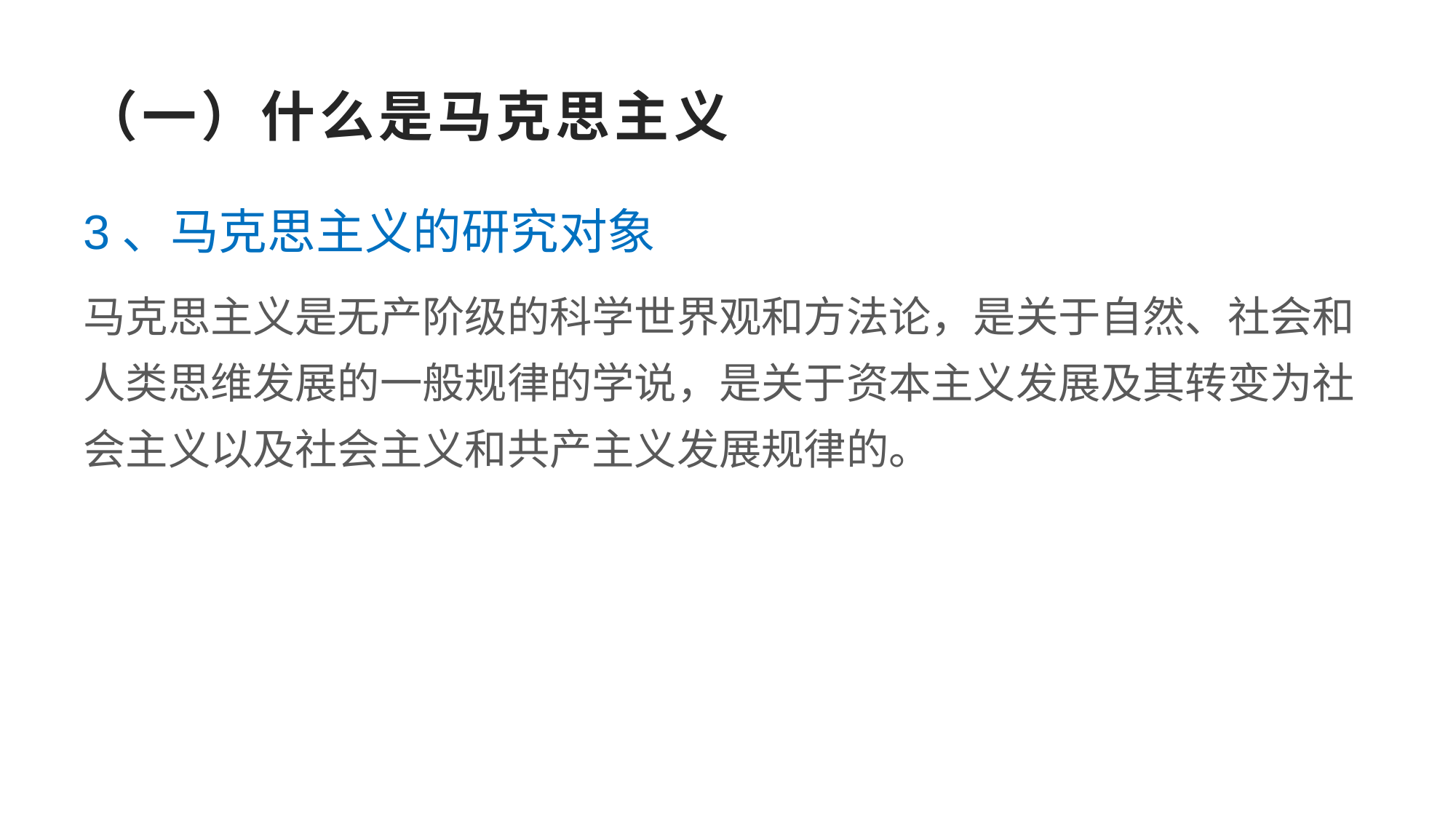

# （一）什么是马克思主义
3、马克思主义的研究对象
马克思主义是无产阶级的科学世界观和方法论，是关于自然、社会和人类思维发展的一般规律的学说，是关于资本主义发展及其转变为社会主义以及社会主义和共产主义发展规律的。